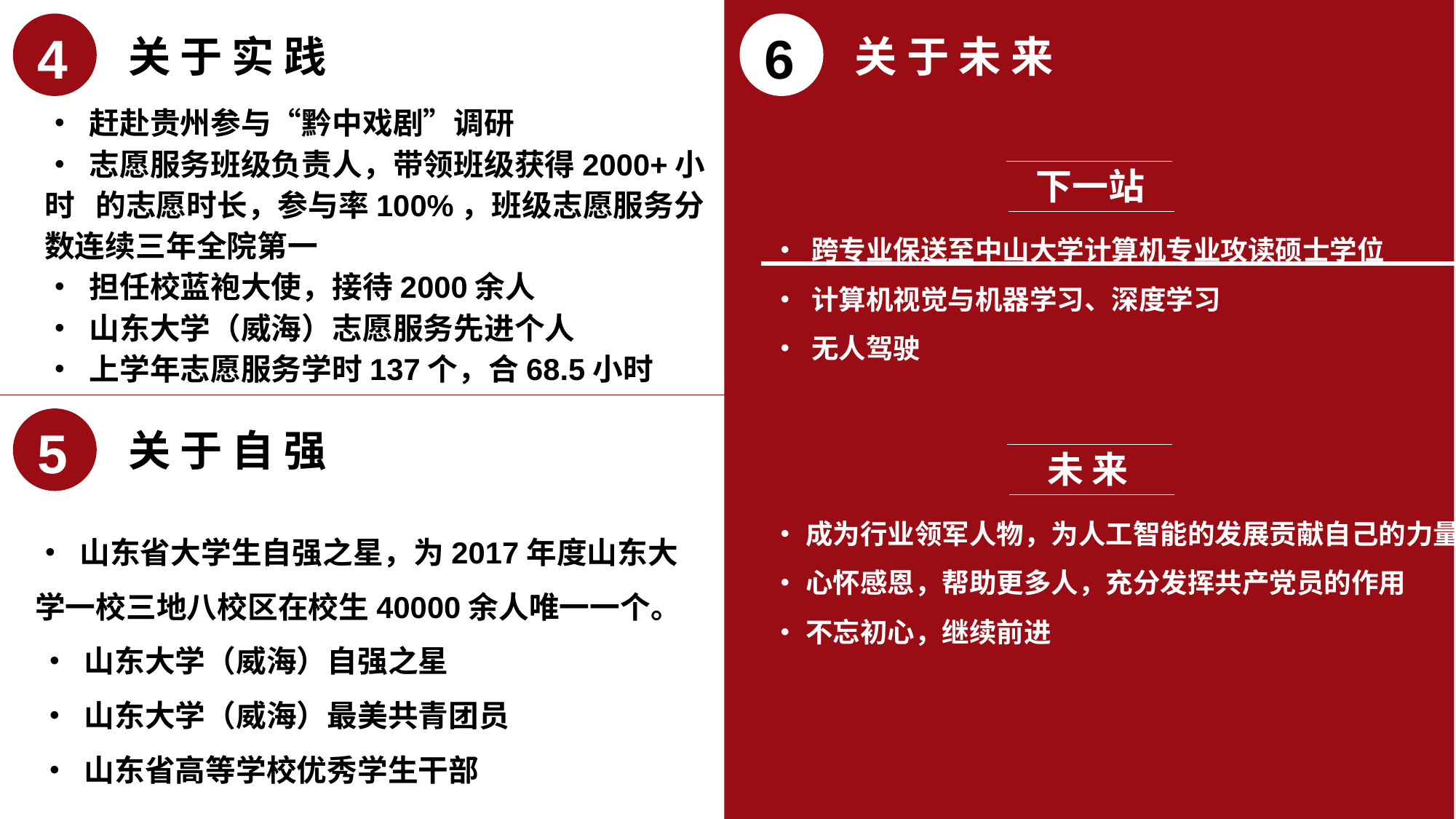

4

6
关 于 实 践
关 于 未 来
• 赶赴贵州参与“黔中戏剧”调研
• 志愿服务班级负责人，带领班级获得2000+小时   的志愿时长，参与率100%，班级志愿服务分数连续三年全院第一
• 担任校蓝袍大使，接待2000余人
• 山东大学（威海）志愿服务先进个人
• 上学年志愿服务学时137个，合68.5小时
下一站
• 跨专业保送至中山大学计算机专业攻读硕士学位
• 计算机视觉与机器学习、深度学习
• 无人驾驶

5
关 于 自 强
未 来
•成为行业领军人物，为人工智能的发展贡献自己的力量
•心怀感恩，帮助更多人，充分发挥共产党员的作用
•不忘初心，继续前进
• 山东省大学生自强之星，为2017年度山东大学一校三地八校区在校生40000余人唯一一个。
• 山东大学（威海）自强之星
• 山东大学（威海）最美共青团员
• 山东省高等学校优秀学生干部